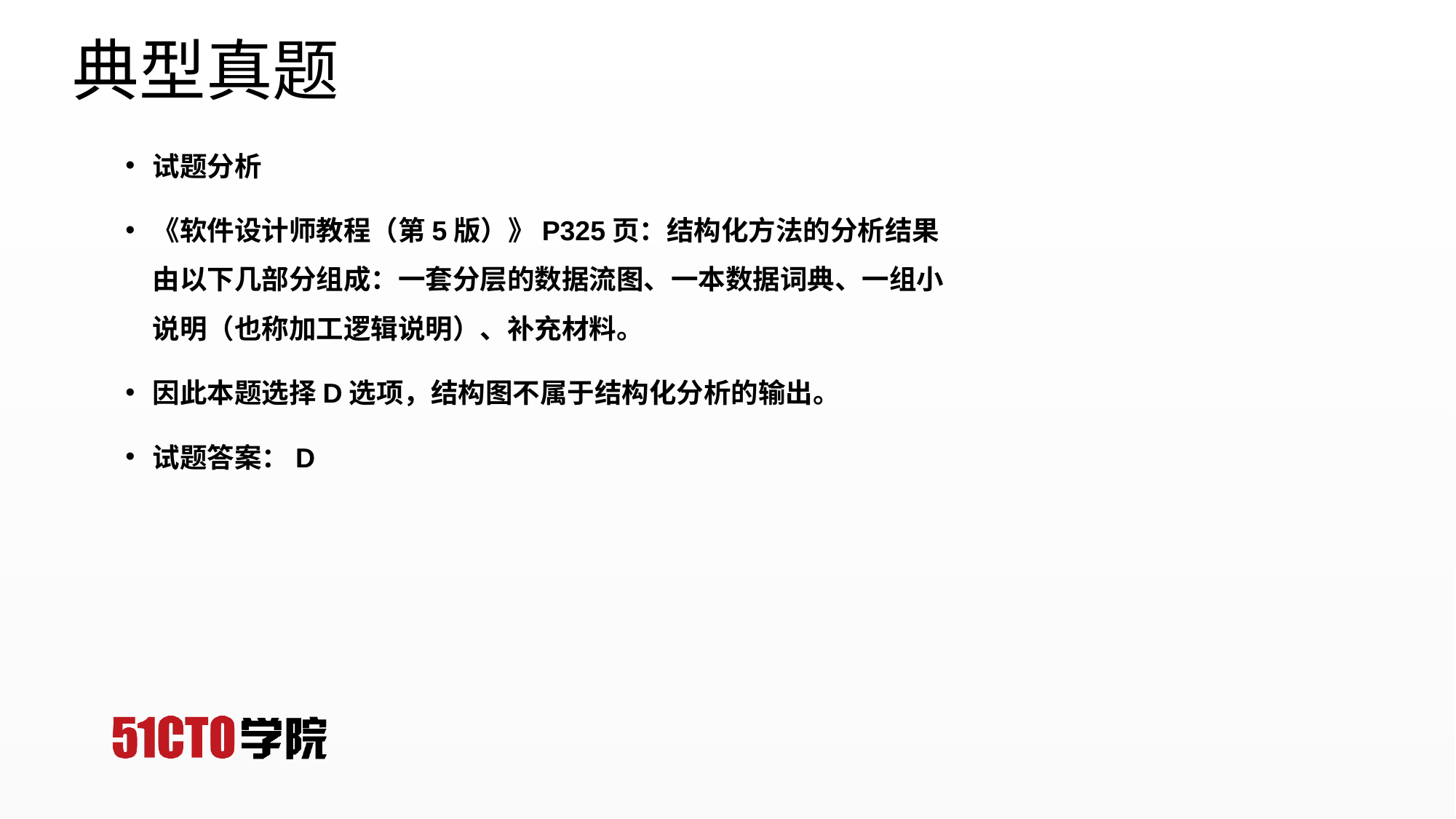

# 典型真题
试题分析
《软件设计师教程（第5版）》P325页：结构化方法的分析结果由以下几部分组成：一套分层的数据流图、一本数据词典、一组小说明（也称加工逻辑说明）、补充材料。
因此本题选择D选项，结构图不属于结构化分析的输出。
试题答案：D